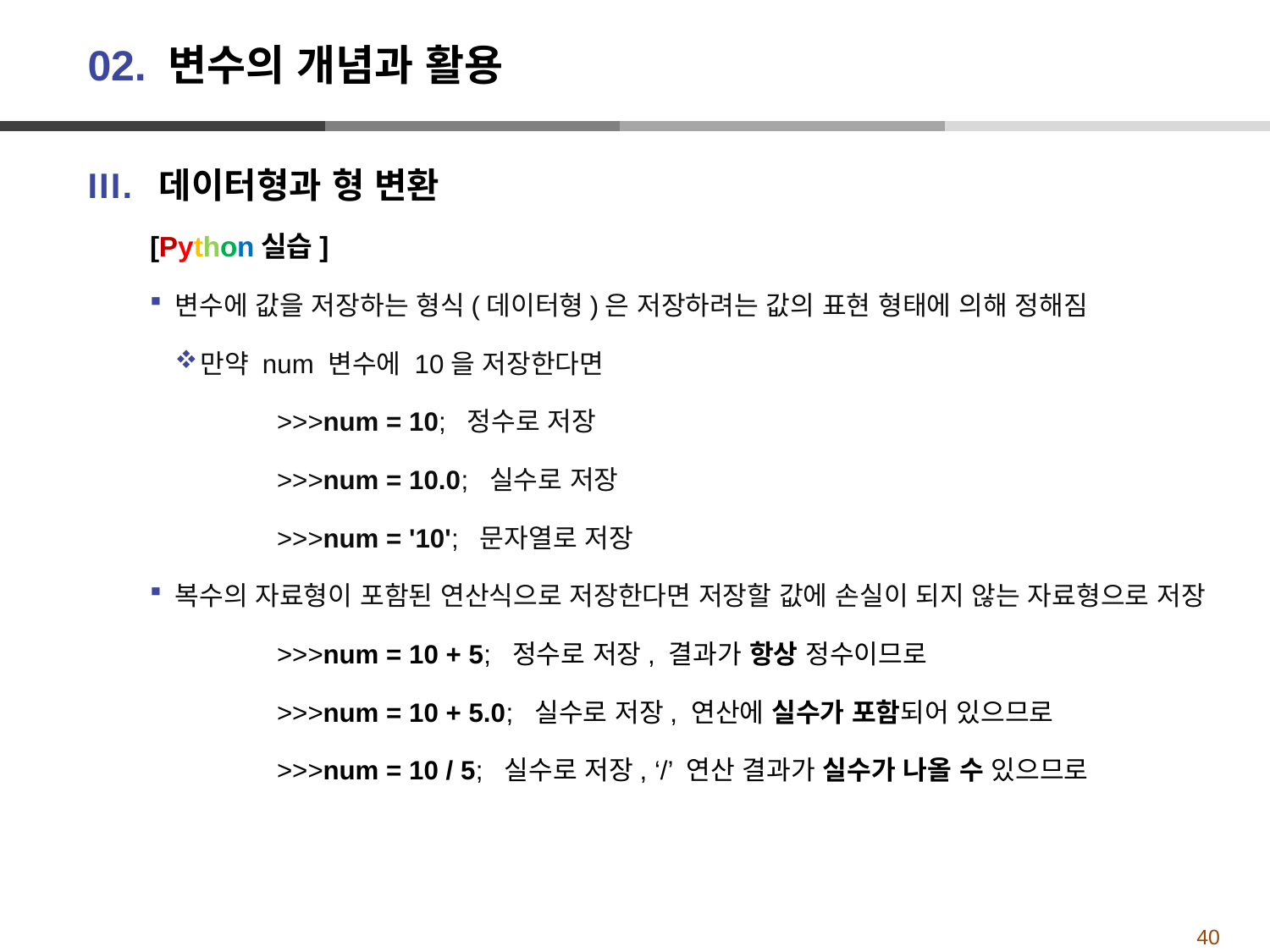

# 02. 변수의 개념과 활용
데이터형과 형 변환
[Python실습]
변수에 값을 저장하는 형식(데이터형)은 저장하려는 값의 표현 형태에 의해 정해짐
만약 num 변수에 10을 저장한다면
	>>>num = 10;  정수로 저장
	>>>num = 10.0;  실수로 저장
	>>>num = '10';  문자열로 저장
복수의 자료형이 포함된 연산식으로 저장한다면 저장할 값에 손실이 되지 않는 자료형으로 저장
	>>>num = 10 + 5;  정수로 저장, 결과가 항상 정수이므로
	>>>num = 10 + 5.0;  실수로 저장, 연산에 실수가 포함되어 있으므로
	>>>num = 10 / 5;  실수로 저장, ‘/’ 연산 결과가 실수가 나올 수 있으므로